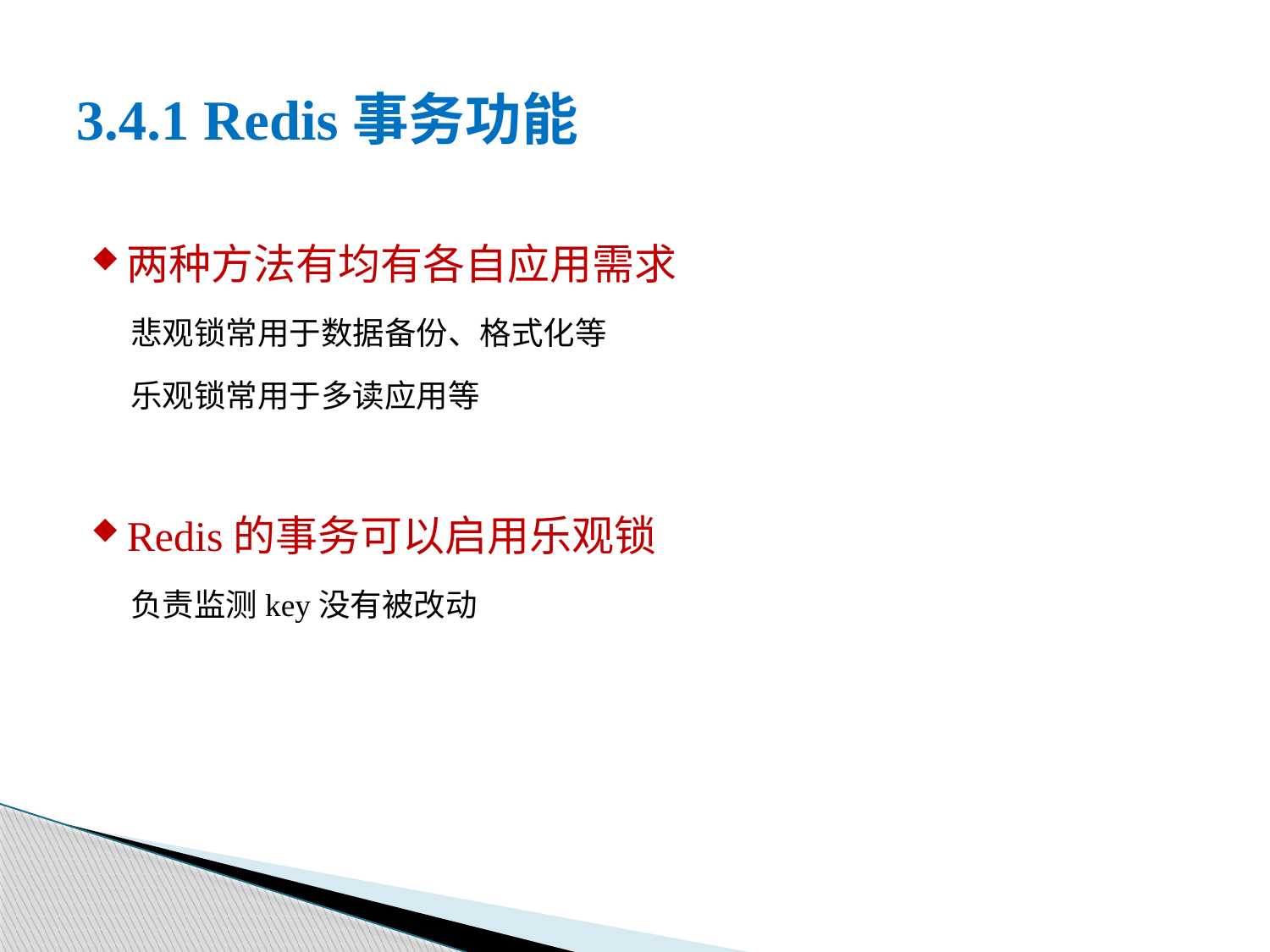

# 3.4.1 Redis事务功能
两种方法有均有各自应用需求
悲观锁常用于数据备份、格式化等
乐观锁常用于多读应用等

Redis的事务可以启用乐观锁
负责监测key没有被改动